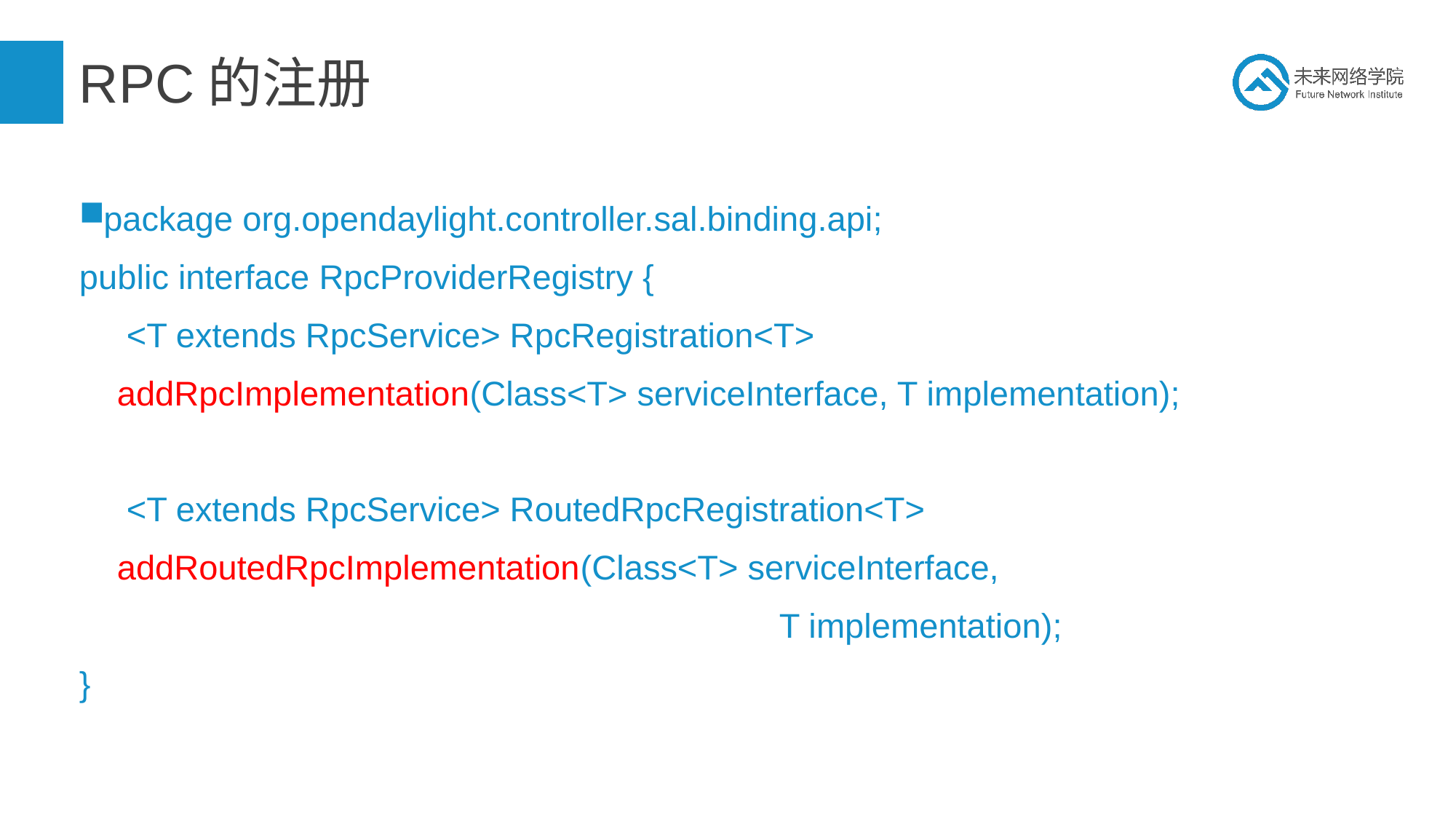

# RPC的注册
package org.opendaylight.controller.sal.binding.api;
public interface RpcProviderRegistry {
     <T extends RpcService> RpcRegistration<T>
    addRpcImplementation(Class<T> serviceInterface, T implementation);

     <T extends RpcService> RoutedRpcRegistration<T>
    addRoutedRpcImplementation(Class<T> serviceInterface,
                                                                          T implementation);
}